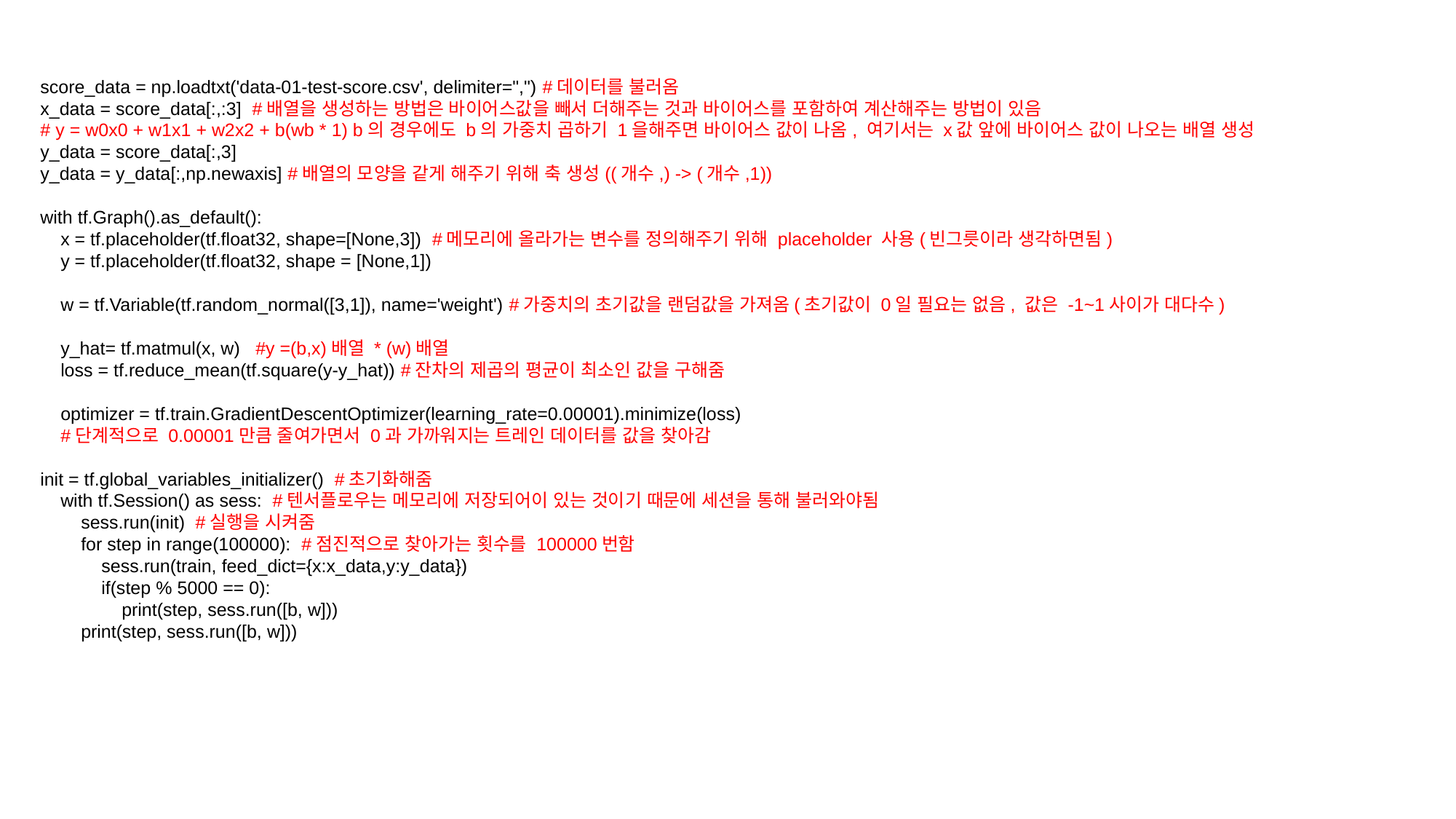

score_data = np.loadtxt('data-01-test-score.csv', delimiter=",") #데이터를 불러옴
x_data = score_data[:,:3]  #배열을 생성하는 방법은 바이어스값을 빼서 더해주는 것과 바이어스를 포함하여 계산해주는 방법이 있음
# y = w0x0 + w1x1 + w2x2 + b(wb * 1) b의 경우에도 b의 가중치 곱하기 1을해주면 바이어스 값이 나옴, 여기서는 x값 앞에 바이어스 값이 나오는 배열 생성
y_data = score_data[:,3]
y_data = y_data[:,np.newaxis] #배열의 모양을 같게 해주기 위해 축 생성((개수,) -> (개수,1))

with tf.Graph().as_default():
    x = tf.placeholder(tf.float32, shape=[None,3])  #메모리에 올라가는 변수를 정의해주기 위해 placeholder 사용(빈그릇이라 생각하면됨)
    y = tf.placeholder(tf.float32, shape = [None,1])

    w = tf.Variable(tf.random_normal([3,1]), name='weight') #가중치의 초기값을 랜덤값을 가져옴(초기값이 0일 필요는 없음, 값은 -1~1사이가 대다수)

    y_hat= tf.matmul(x, w)   #y =(b,x)배열 * (w)배열
    loss = tf.reduce_mean(tf.square(y-y_hat)) #잔차의 제곱의 평균이 최소인 값을 구해줌

    optimizer = tf.train.GradientDescentOptimizer(learning_rate=0.00001).minimize(loss)
    #단계적으로 0.00001만큼 줄여가면서 0과 가까워지는 트레인 데이터를 값을 찾아감

init = tf.global_variables_initializer()  #초기화해줌
    with tf.Session() as sess:  #텐서플로우는 메모리에 저장되어이 있는 것이기 때문에 세션을 통해 불러와야됨
        sess.run(init)  #실행을 시켜줌
        for step in range(100000):  #점진적으로 찾아가는 횟수를 100000번함
            sess.run(train, feed_dict={x:x_data,y:y_data})
            if(step % 5000 == 0):
                print(step, sess.run([b, w]))
        print(step, sess.run([b, w]))